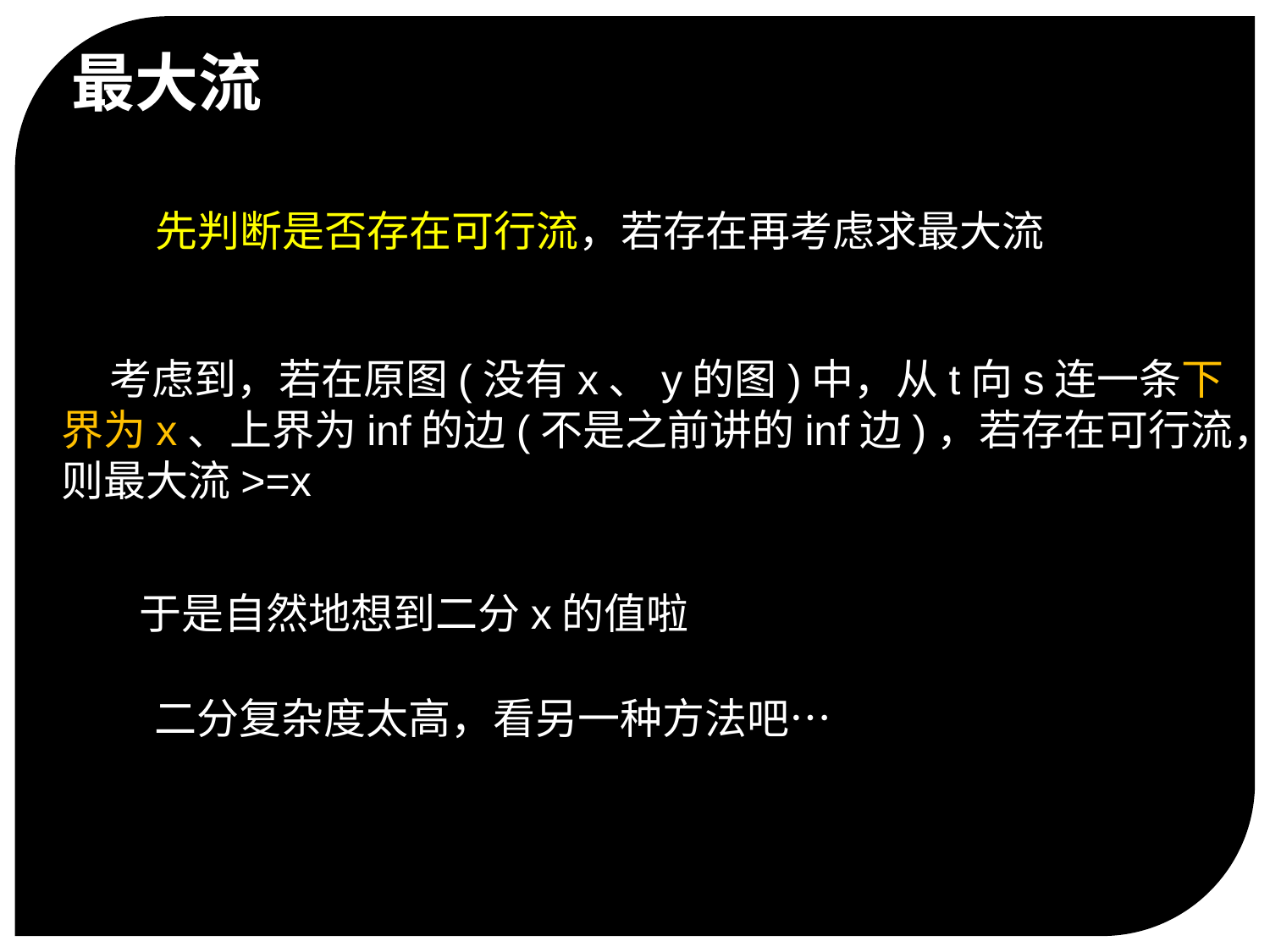

最大流
先判断是否存在可行流，若存在再考虑求最大流
    考虑到，若在原图(没有x、y的图)中，从t向s连一条下
界为x、上界为inf的边(不是之前讲的inf边)，若存在可行流，
则最大流>=x
于是自然地想到二分x的值啦
二分复杂度太高，看另一种方法吧…